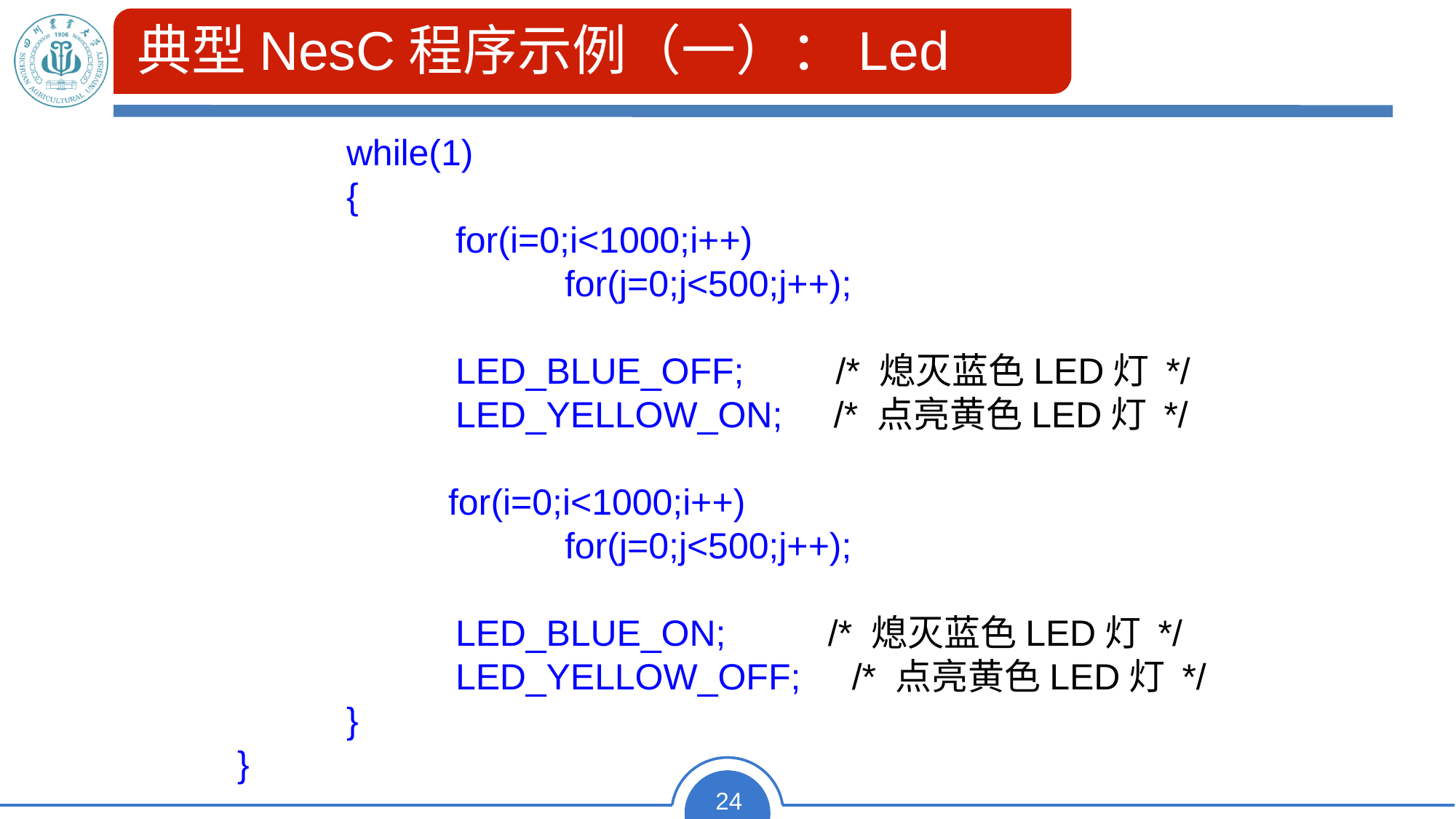

# 典型NesC程序示例（一）：Led
		while(1)
		{
			for(i=0;i<1000;i++)
				for(j=0;j<500;j++);

			LED_BLUE_OFF;         /* 熄灭蓝色LED灯 */
			LED_YELLOW_ON;     /* 点亮黄色LED灯 */

		          for(i=0;i<1000;i++)
				for(j=0;j<500;j++);

			LED_BLUE_ON;          /* 熄灭蓝色LED灯 */
			LED_YELLOW_OFF;     /* 点亮黄色LED灯 */
		}
	}